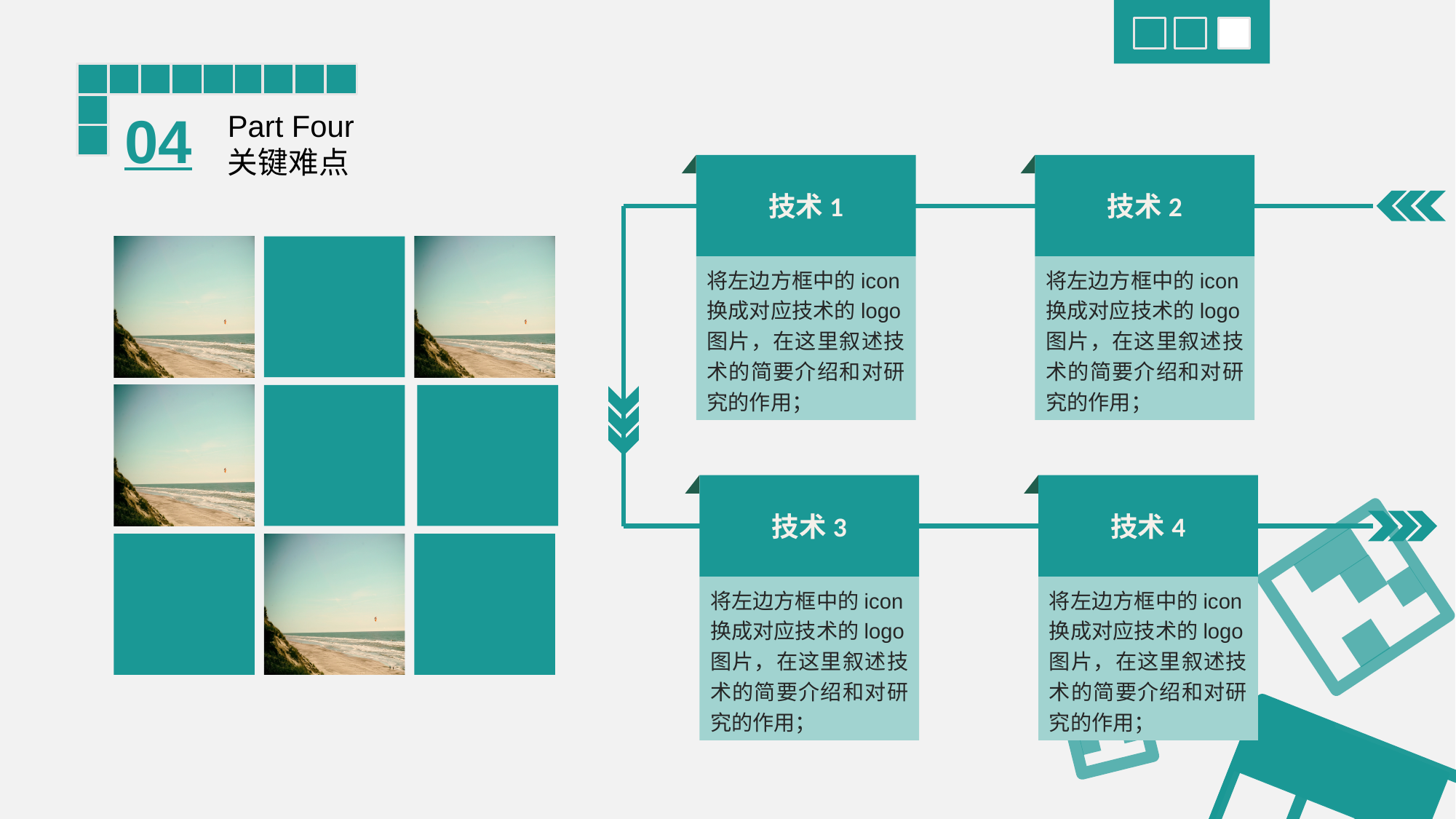

04
Part Four
关键难点

技术1
将左边方框中的icon换成对应技术的logo图片，在这里叙述技术的简要介绍和对研究的作用；

技术2
将左边方框中的icon换成对应技术的logo图片，在这里叙述技术的简要介绍和对研究的作用；

技术3
将左边方框中的icon换成对应技术的logo图片，在这里叙述技术的简要介绍和对研究的作用；

技术4
将左边方框中的icon换成对应技术的logo图片，在这里叙述技术的简要介绍和对研究的作用；